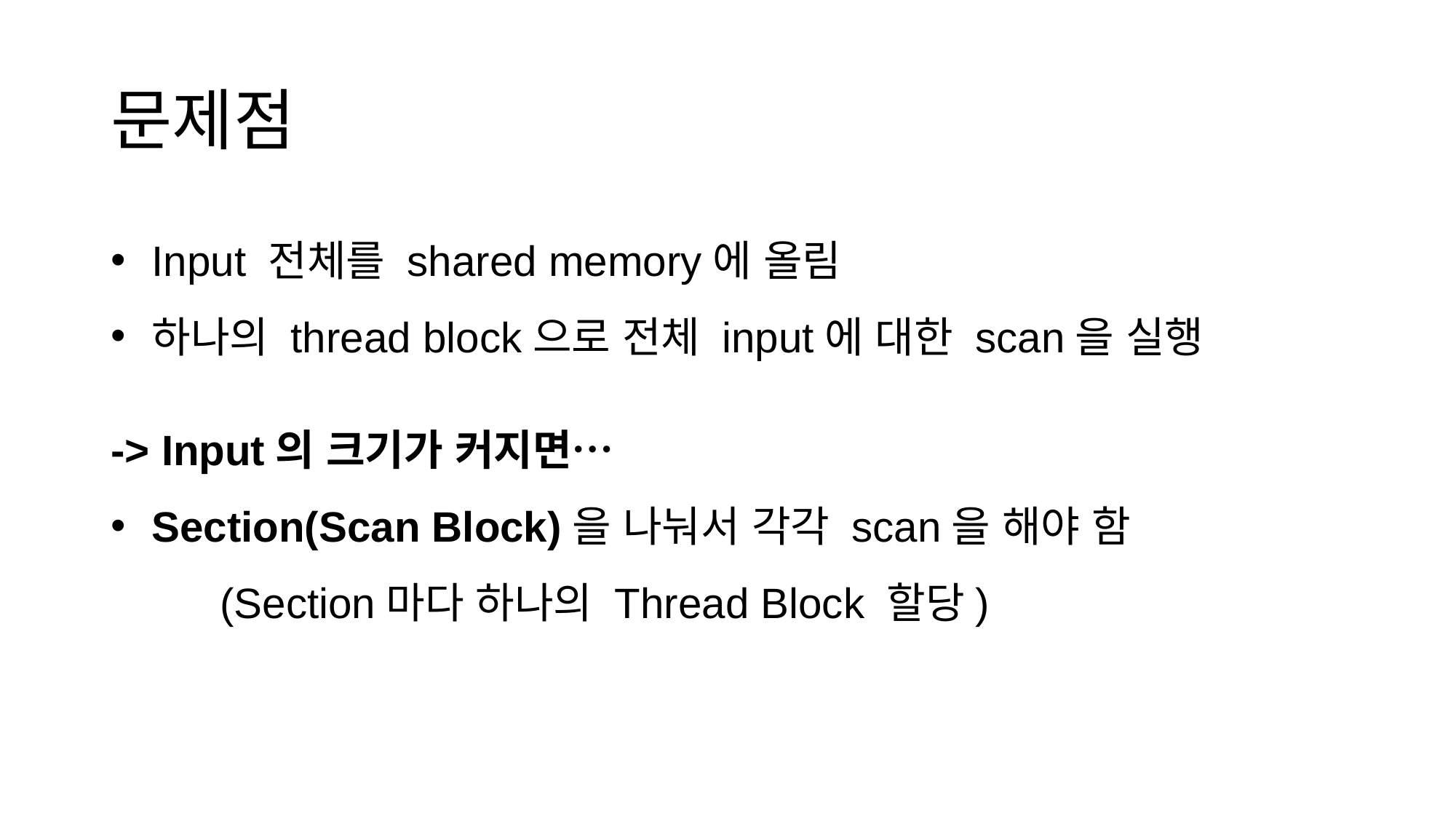

# 문제점
Input 전체를 shared memory에 올림
하나의 thread block으로 전체 input에 대한 scan을 실행

-> Input의 크기가 커지면…
Section(Scan Block)을 나눠서 각각 scan을 해야 함
	(Section마다 하나의 Thread Block 할당)